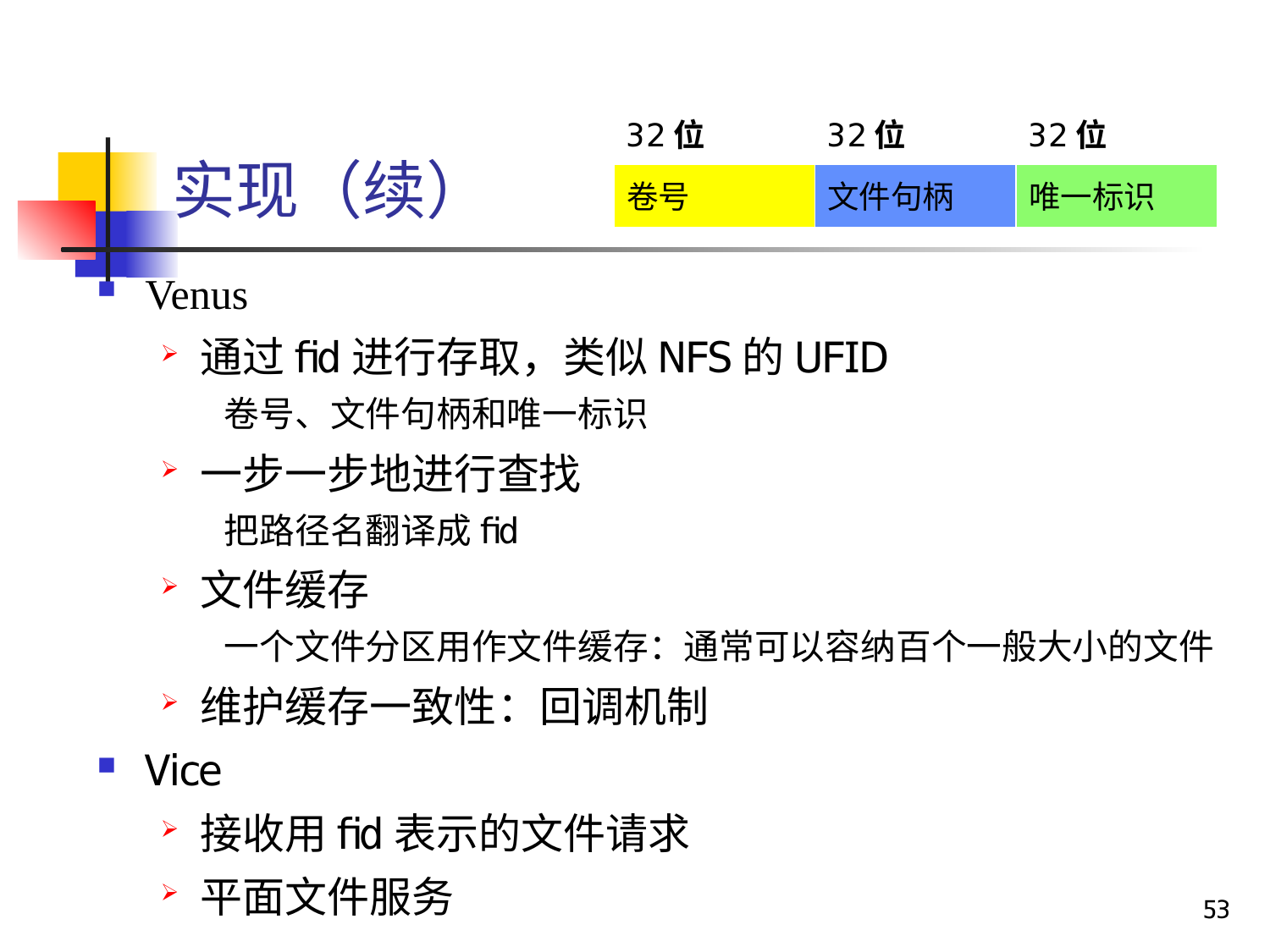

实现（续）
| 32位 | 32位 | 32位 |
| --- | --- | --- |
| 卷号 | 文件句柄 | 唯一标识 |
Venus
通过fid进行存取，类似NFS的UFID
卷号、文件句柄和唯一标识
一步一步地进行查找
把路径名翻译成fid
文件缓存
一个文件分区用作文件缓存：通常可以容纳百个一般大小的文件
维护缓存一致性：回调机制
Vice
接收用fid表示的文件请求
平面文件服务
53